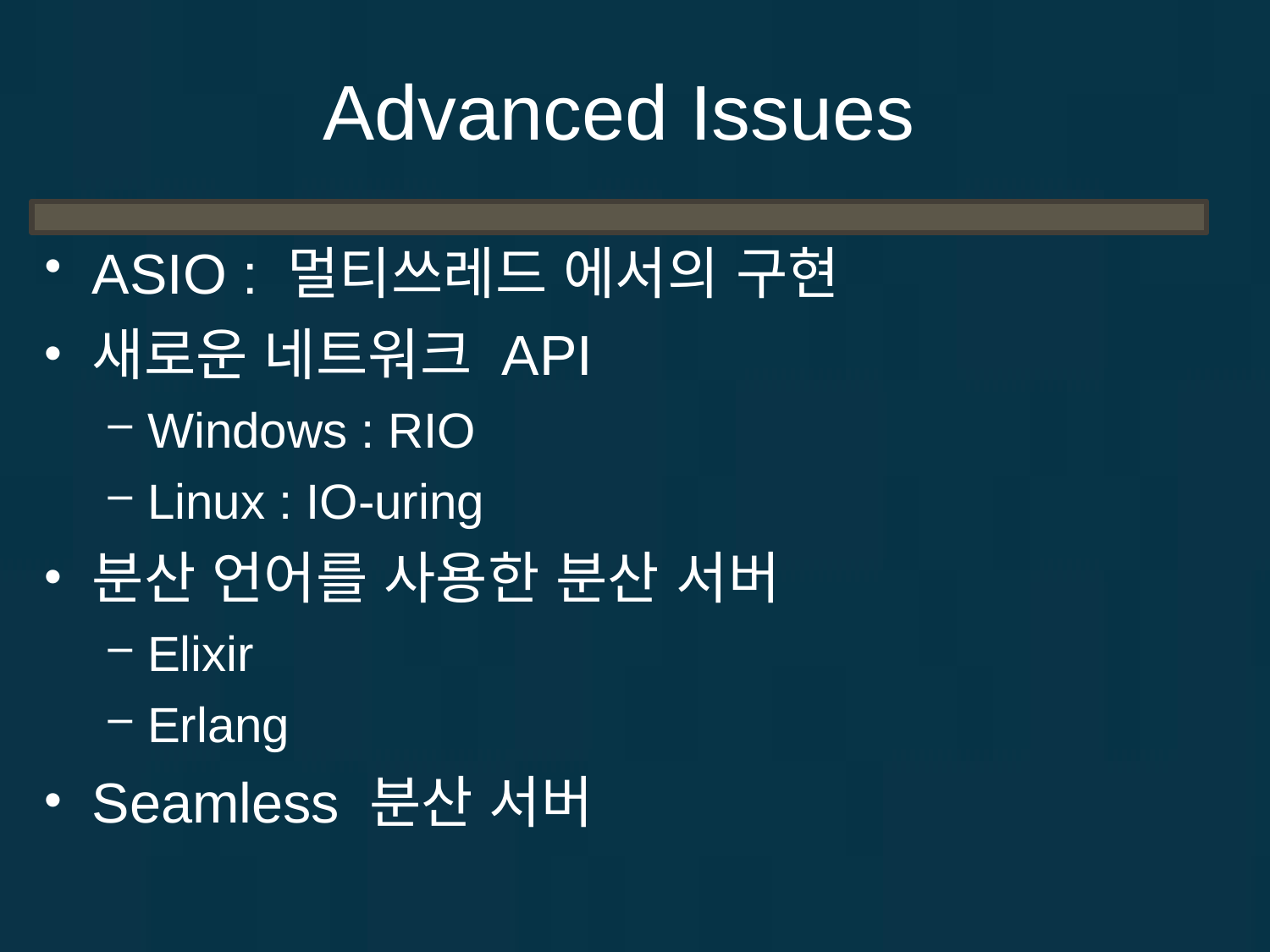

# Advanced Issues

ASIO : 멀티쓰레드 에서의 구현
새로운 네트워크 API
Windows : RIO
Linux : IO-uring
분산 언어를 사용한 분산 서버
Elixir
Erlang
Seamless 분산 서버